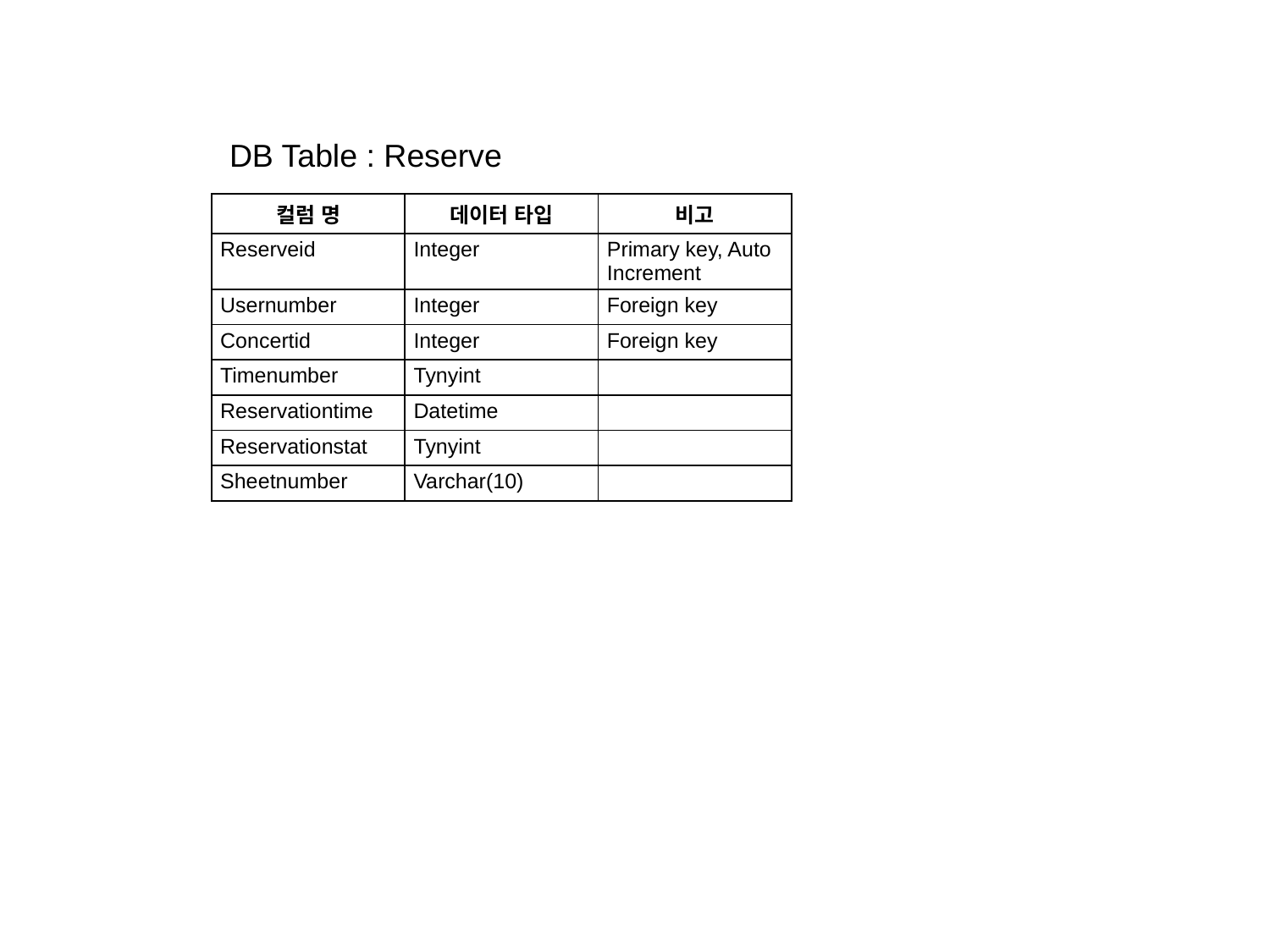

DB Table : Reserve
| 컬럼 명 | 데이터 타입 | 비고 |
| --- | --- | --- |
| Reserveid | Integer | Primary key, Auto Increment |
| Usernumber | Integer | Foreign key |
| Concertid | Integer | Foreign key |
| Timenumber | Tynyint |  |
| Reservationtime | Datetime |  |
| Reservationstat | Tynyint |  |
| Sheetnumber | Varchar(10) |  |